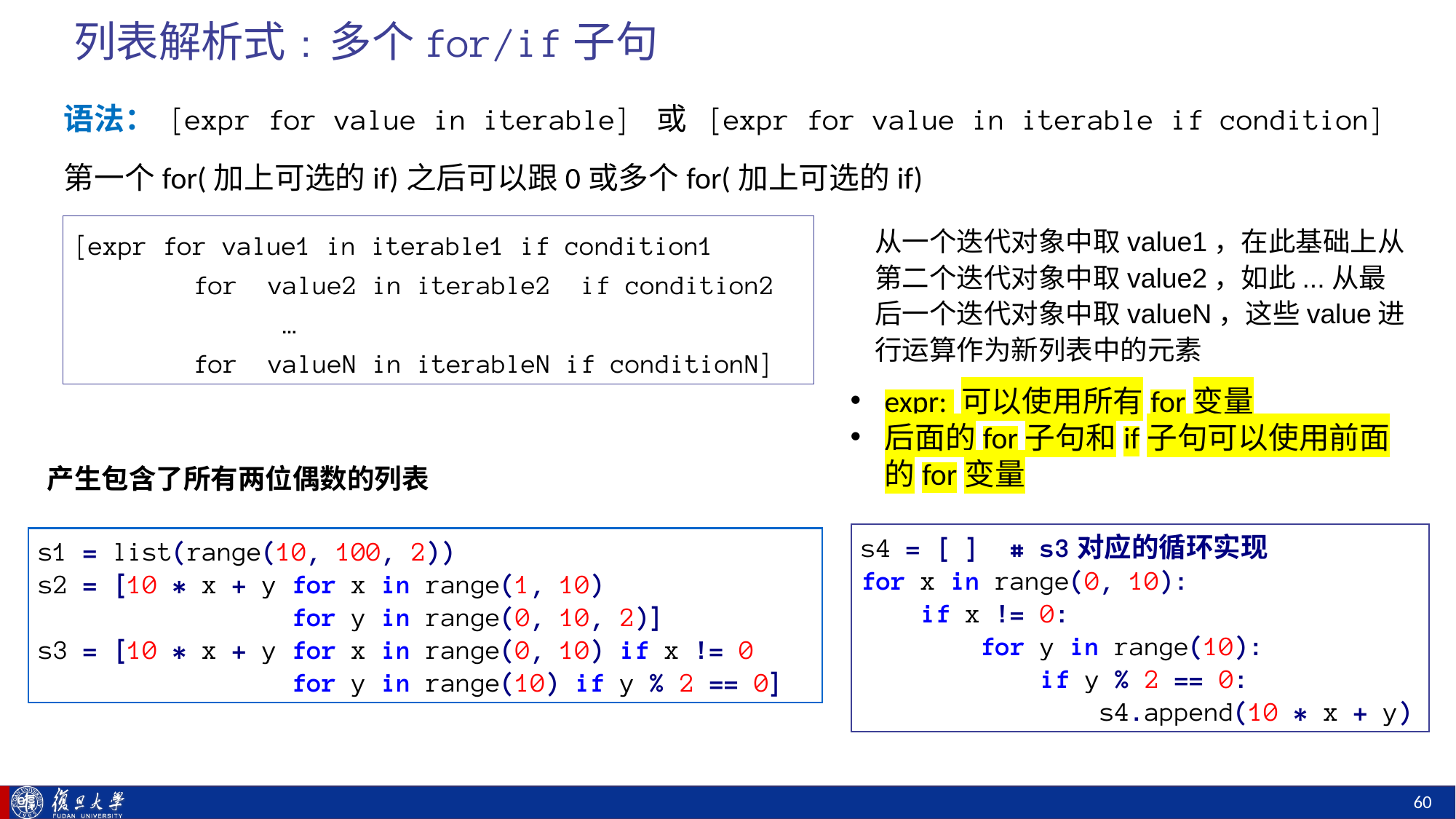

# 列表解析式:多个for/if子句
语法： [expr for value in iterable] 或  [expr for value in iterable if condition]
第一个for(加上可选的if)之后可以跟0或多个for(加上可选的if)

[expr for value1 in iterable1 if condition1
   for  value2 in iterable2  if condition2
         …
   for  valueN in iterableN if conditionN]
从一个迭代对象中取value1，在此基础上从第二个迭代对象中取value2，如此...从最后一个迭代对象中取valueN，这些value进行运算作为新列表中的元素
expr: 可以使用所有for变量
后面的for子句和if子句可以使用前面的for变量
产生包含了所有两位偶数的列表
s4 = [ ]  # s3对应的循环实现
for x in range(0, 10):
    if x != 0:
        for y in range(10):
            if y % 2 == 0:
                s4.append(10 * x + y)
s1 = list(range(10, 100, 2))
s2 = [10 * x + y for x in range(1, 10)
                 for y in range(0, 10, 2)]
s3 = [10 * x + y for x in range(0, 10) if x != 0
                 for y in range(10) if y % 2 == 0]